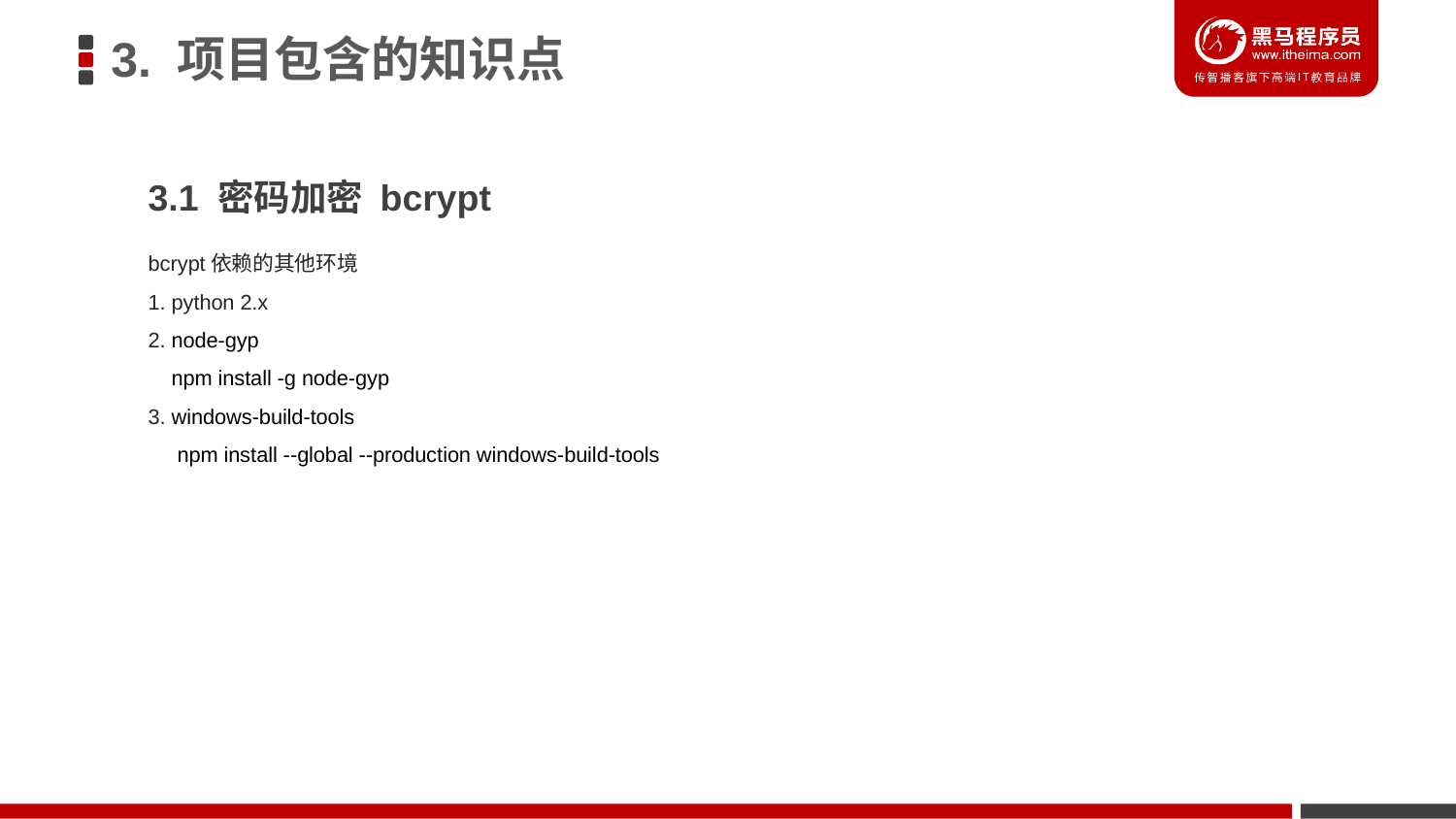

3. 项目包含的知识点
3.1 密码加密 bcrypt
bcrypt依赖的其他环境
1. python 2.x
2. node-gyp
    npm install -g node-gyp
3. windows-build-tools
     npm install --global --production windows-build-tools